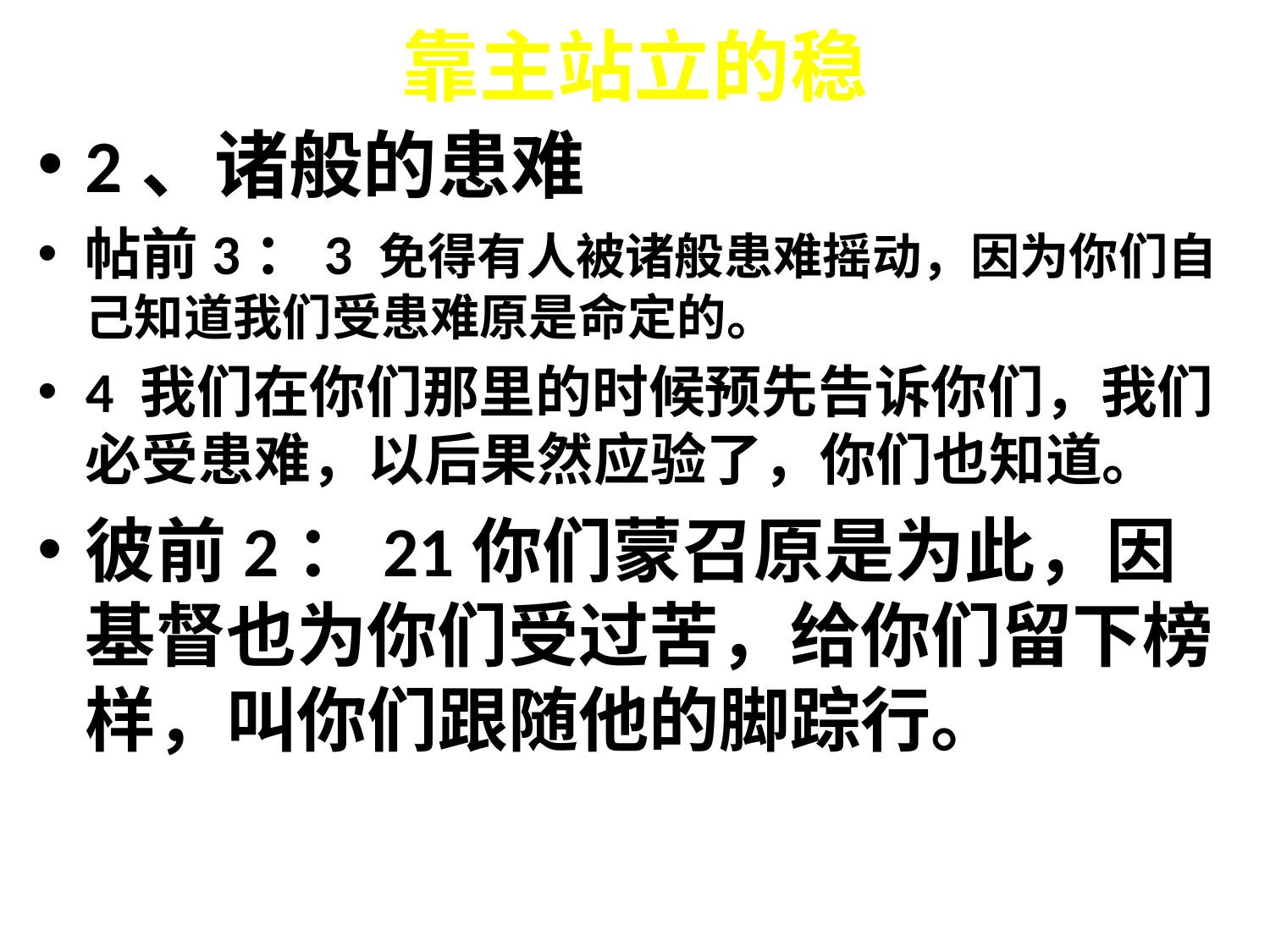

# 靠主站立的稳
2、诸般的患难
帖前3：3 免得有人被诸般患难摇动，因为你们自己知道我们受患难原是命定的。
4 我们在你们那里的时候预先告诉你们，我们必受患难，以后果然应验了，你们也知道。
彼前2：21你们蒙召原是为此，因基督也为你们受过苦，给你们留下榜样，叫你们跟随他的脚踪行。